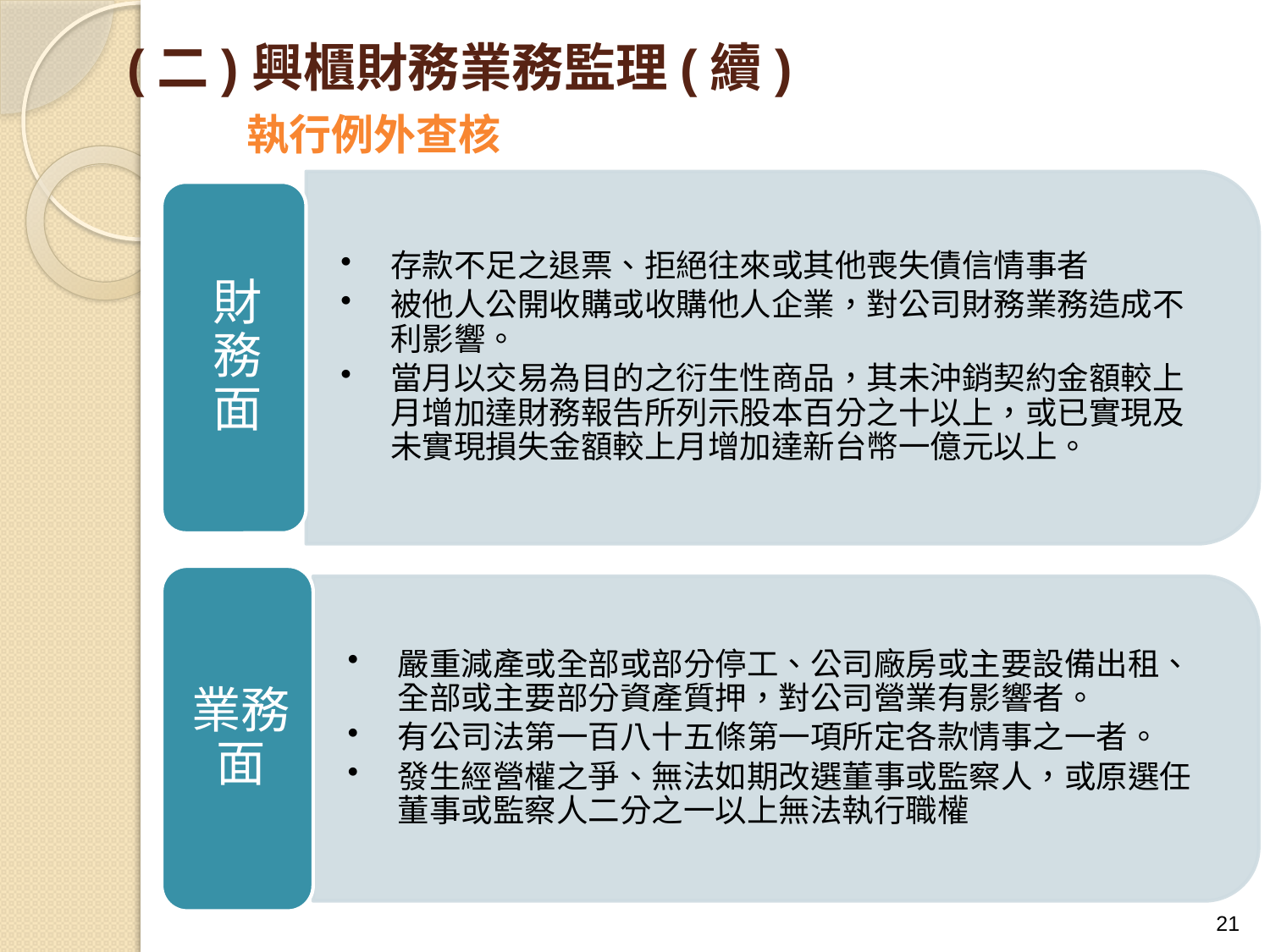

(二)興櫃財務業務監理(續)
# 執行例外查核
存款不足之退票、拒絕往來或其他喪失債信情事者
被他人公開收購或收購他人企業，對公司財務業務造成不利影響。
當月以交易為目的之衍生性商品，其未沖銷契約金額較上月增加達財務報告所列示股本百分之十以上，或已實現及未實現損失金額較上月增加達新台幣一億元以上。
財務面
嚴重減產或全部或部分停工、公司廠房或主要設備出租、全部或主要部分資產質押，對公司營業有影響者。
有公司法第一百八十五條第一項所定各款情事之一者。
發生經營權之爭、無法如期改選董事或監察人，或原選任董事或監察人二分之一以上無法執行職權
業務面
21